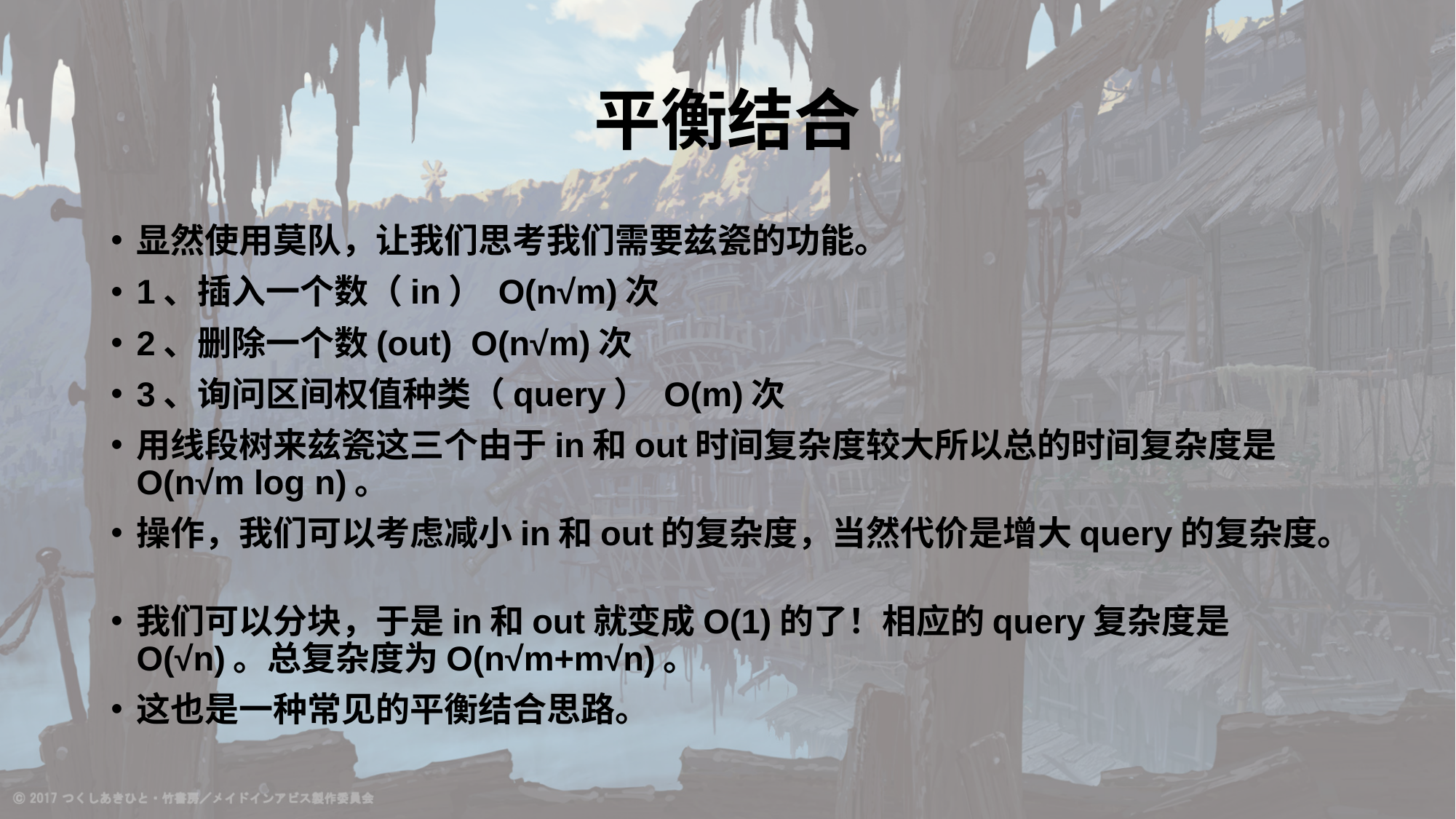

# 平衡结合
显然使用莫队，让我们思考我们需要兹瓷的功能。
1、插入一个数（in） O(n√m)次
2、删除一个数(out)  O(n√m)次
3、询问区间权值种类（query） O(m)次
用线段树来兹瓷这三个由于in和out时间复杂度较大所以总的时间复杂度是O(n√m log n)。
操作，我们可以考虑减小in和out的复杂度，当然代价是增大query的复杂度。
我们可以分块，于是in和out就变成O(1)的了！相应的query复杂度是O(√n)。总复杂度为O(n√m+m√n)。
这也是一种常见的平衡结合思路。